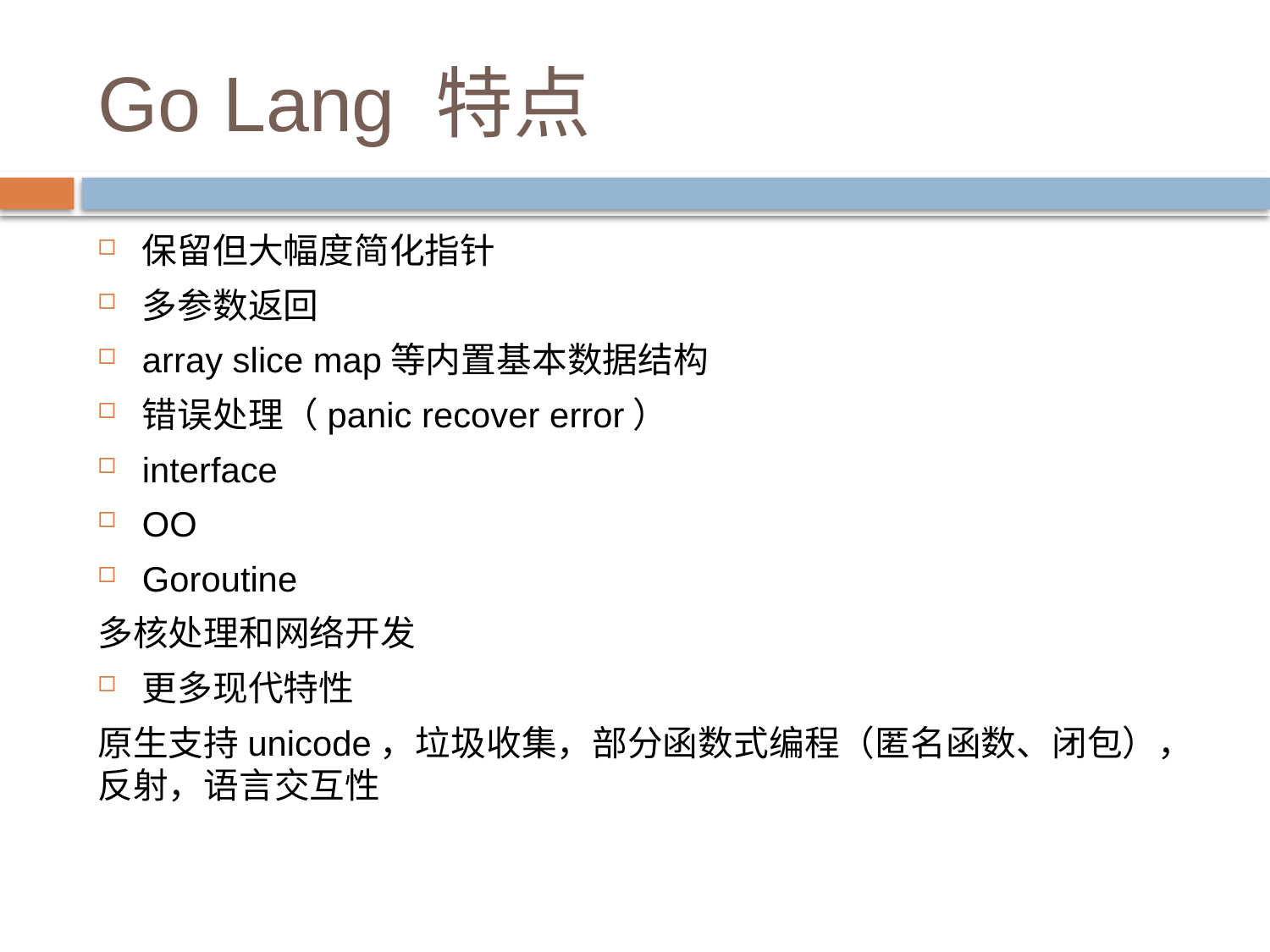

# Go Lang 特点
保留但大幅度简化指针
多参数返回
array slice map等内置基本数据结构
错误处理（panic recover error）
interface
OO
Goroutine
多核处理和网络开发
更多现代特性
原生支持unicode，垃圾收集，部分函数式编程（匿名函数、闭包），反射，语言交互性